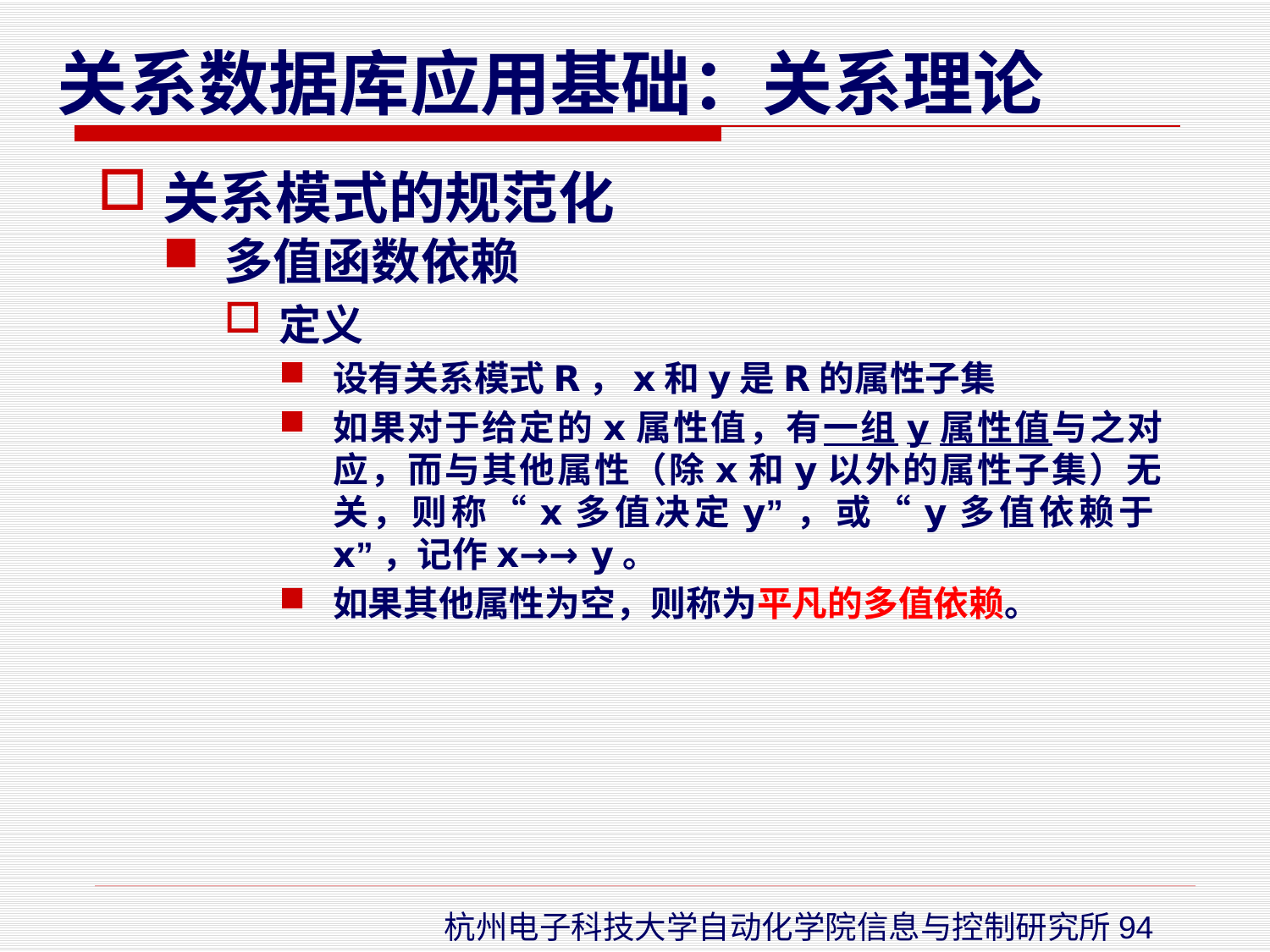

关系模式的规范化
多值函数依赖
定义
设有关系模式R，x和y是R的属性子集
如果对于给定的x属性值，有一组y属性值与之对应，而与其他属性（除x和y以外的属性子集）无关，则称“x多值决定y”，或“y多值依赖于x”，记作x→→ y。
如果其他属性为空，则称为平凡的多值依赖。